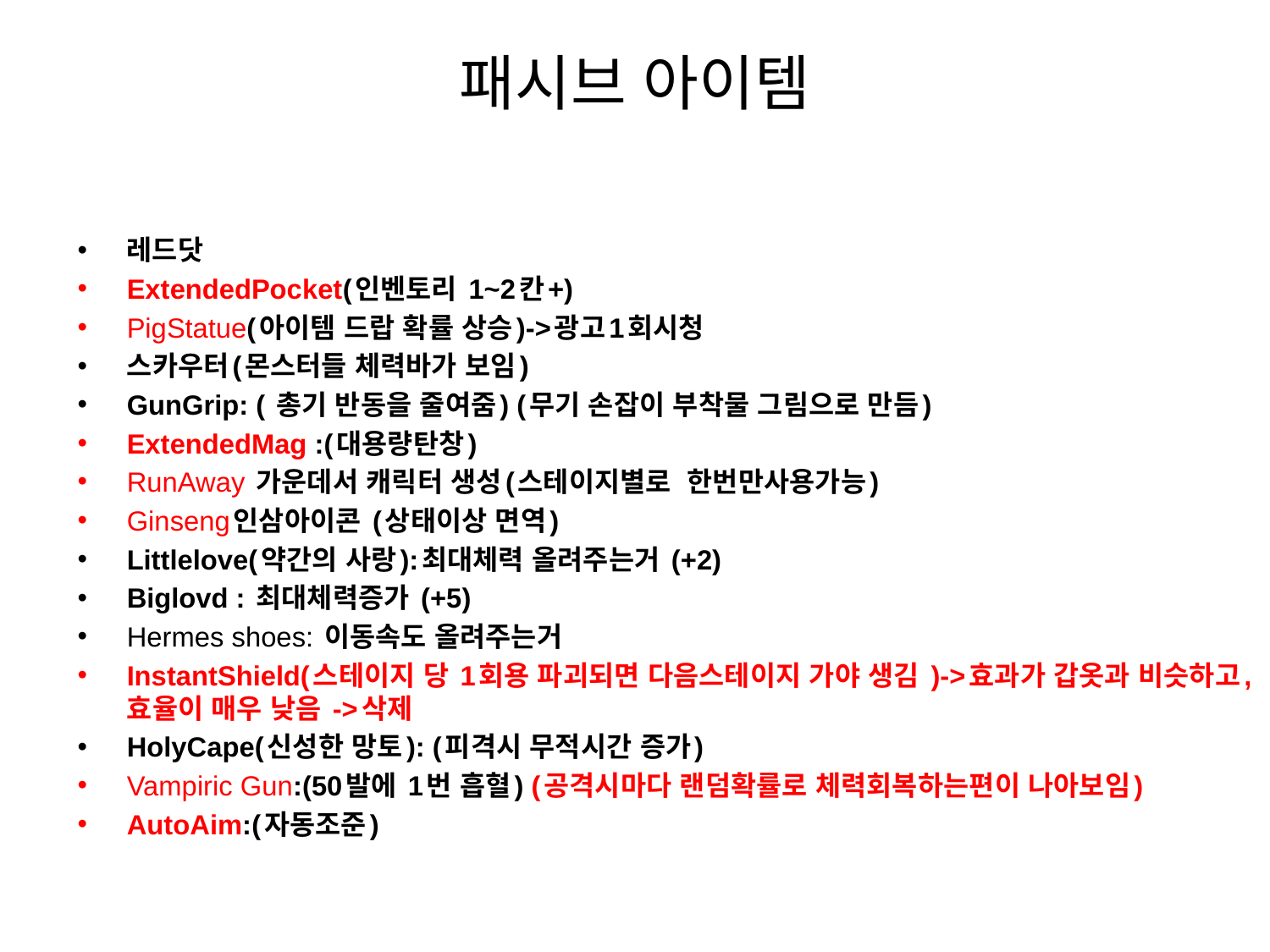

# 패시브 아이템
레드닷
ExtendedPocket(인벤토리 1~2칸+)
PigStatue(아이템 드랍 확률 상승)->광고1회시청
스카우터(몬스터들 체력바가 보임)
GunGrip: ( 총기 반동을 줄여줌) (무기 손잡이 부착물 그림으로 만듬)
ExtendedMag :(대용량탄창)
RunAway 가운데서 캐릭터 생성(스테이지별로  한번만사용가능)
Ginseng인삼아이콘 (상태이상 면역)
Littlelove(약간의 사랑):최대체력 올려주는거 (+2)
Biglovd : 최대체력증가 (+5)
Hermes shoes: 이동속도 올려주는거
InstantShield(스테이지 당 1회용 파괴되면 다음스테이지 가야 생김 )->효과가 갑옷과 비슷하고, 효율이 매우 낮음 ->삭제
HolyCape(신성한 망토): (피격시 무적시간 증가)
Vampiric Gun:(50발에 1번 흡혈) (공격시마다 랜덤확률로 체력회복하는편이 나아보임)
AutoAim:(자동조준)